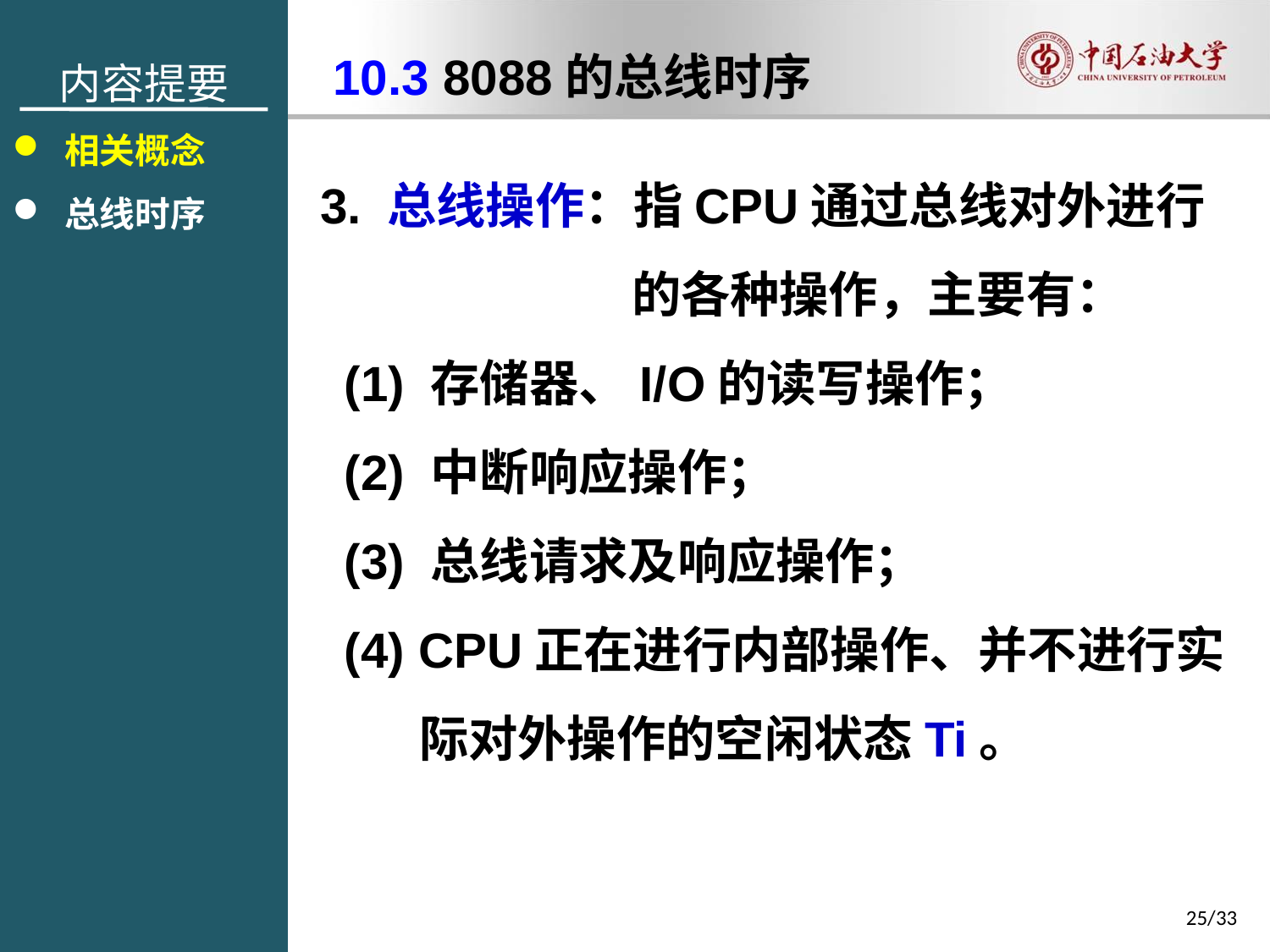

内容提要
 相关概念
 总线时序
10.3 8088的总线时序
3. 总线操作：指CPU通过总线对外进行的各种操作，主要有：
(1) 存储器、I/O的读写操作；
(2) 中断响应操作；
(3) 总线请求及响应操作；
(4) CPU正在进行内部操作、并不进行实际对外操作的空闲状态Ti。
25/33